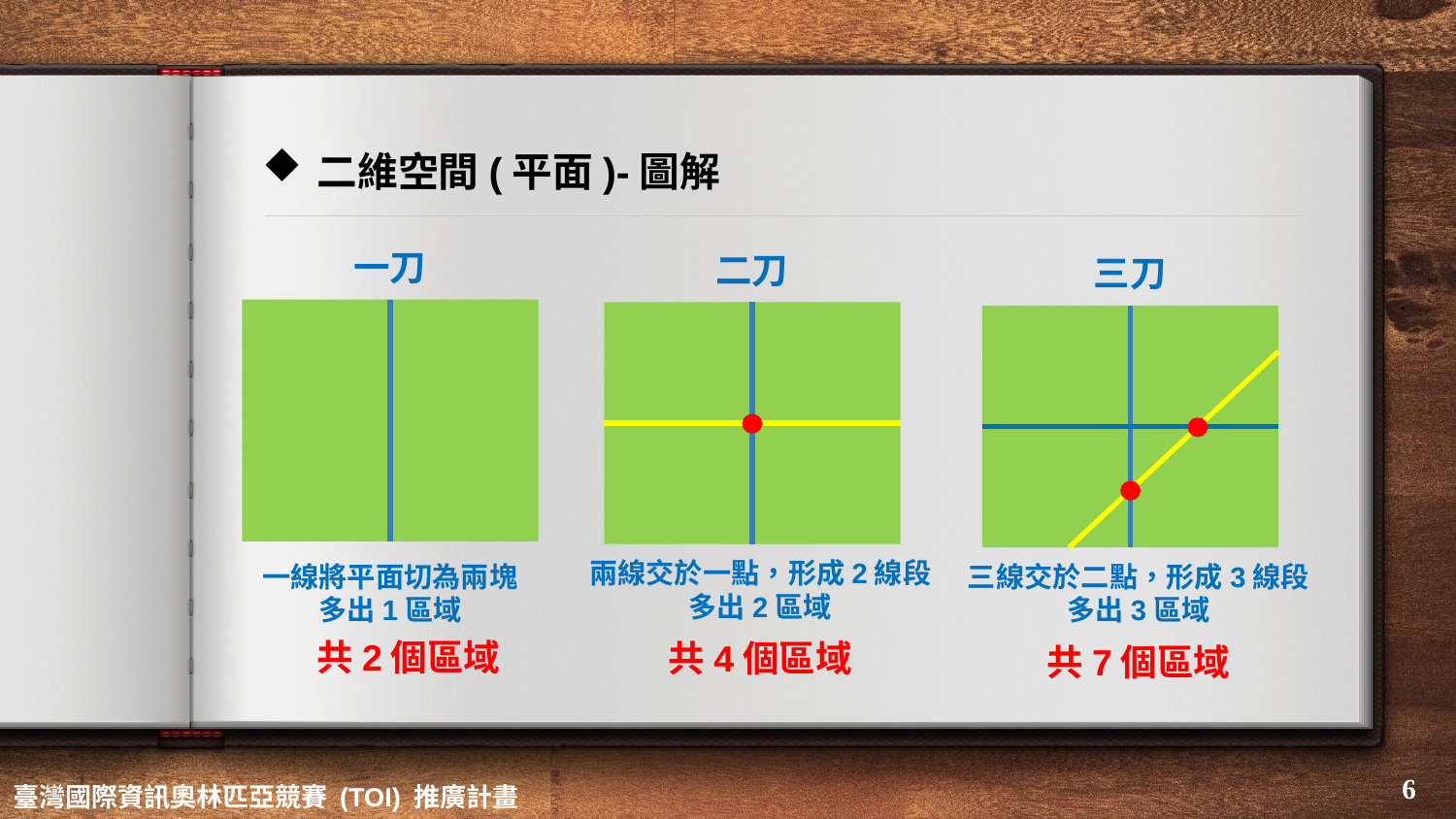

# 二維空間(平面)-圖解
一刀

共2個區域
一線將平面切為兩塊
多出1區域
二刀

兩線交於一點，形成2線段
多出2區域
共4個區域
三刀

三線交於二點，形成3線段
多出3區域
共7個區域
6